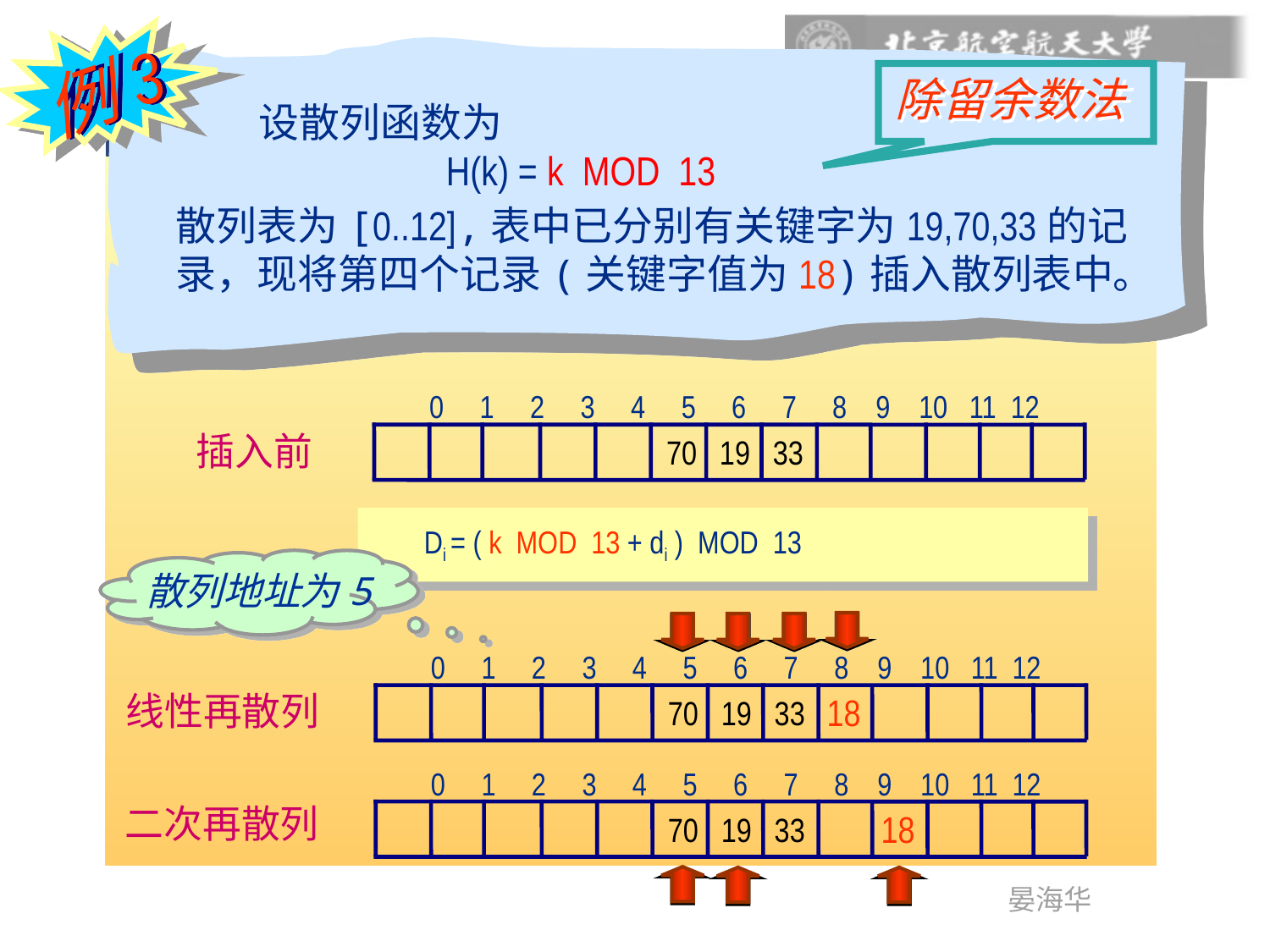

例3

        设散列函数为
                             H(k) = k  MOD  13
散列表为[0..12],表中已分别有关键字为19,70,33的记录，现将第四个记录(关键字值为18)插入散列表中。

除留余数法
0     1     2     3     4     5     6     7     8    9    10   11  12
插入前

70   19   33

 Di = ( k  MOD  13 + di )  MOD  13

散列地址为5

0     1     2     3     4     5     6     7     8    9    10   11  12

70   19   33

线性再散列
18
0     1     2     3     4     5     6     7     8    9    10   11  12

70   19   33

二次再散列
18